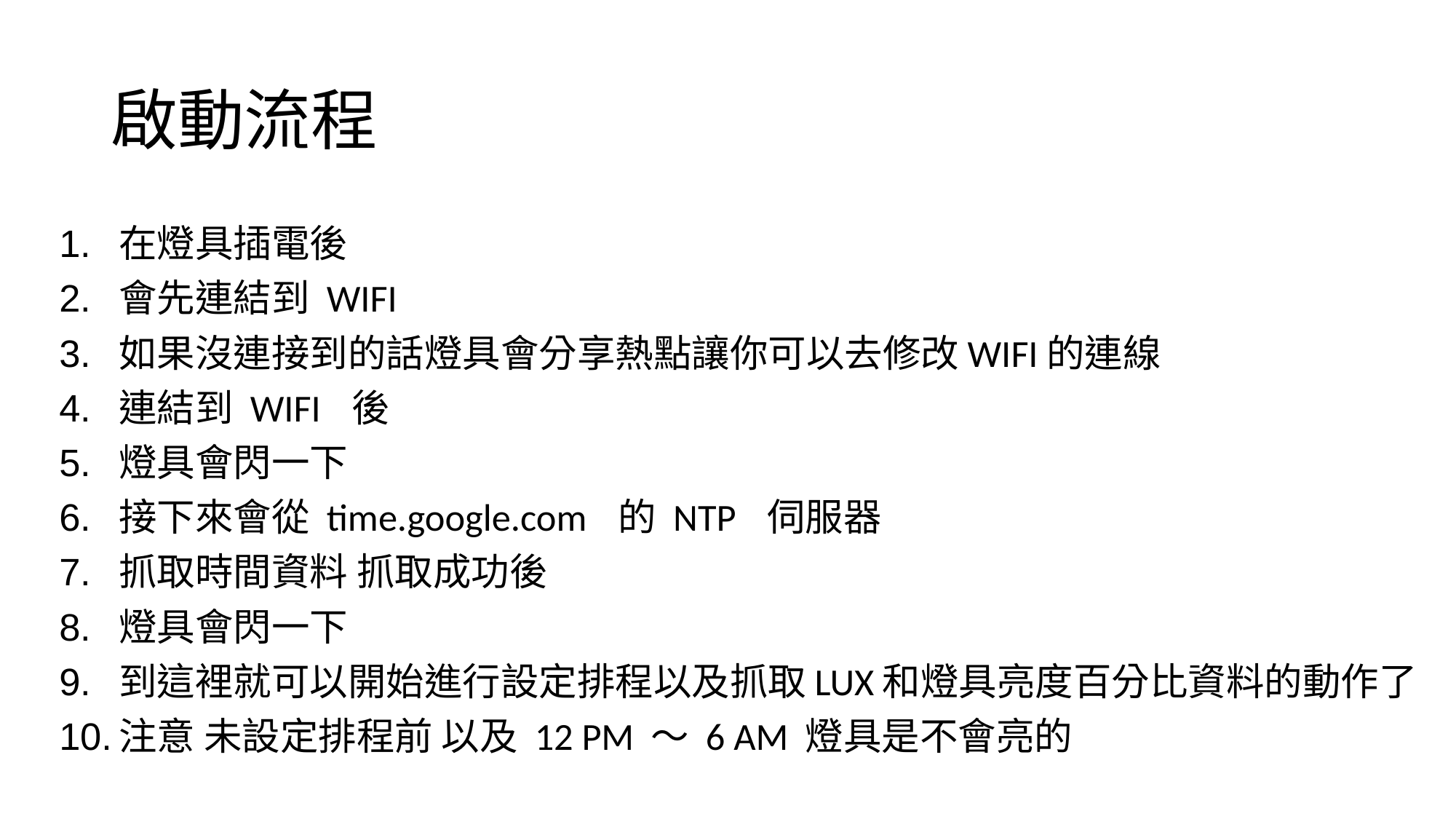

# 啟動流程
在燈具插電後
會先連結到 WIFI
如果沒連接到的話燈具會分享熱點讓你可以去修改WIFI的連線
連結到 WIFI 後
燈具會閃一下
接下來會從 time.google.com 的 NTP 伺服器
抓取時間資料 抓取成功後
燈具會閃一下
到這裡就可以開始進行設定排程以及抓取LUX和燈具亮度百分比資料的動作了
注意 未設定排程前 以及 12 PM ～ 6 AM 燈具是不會亮的